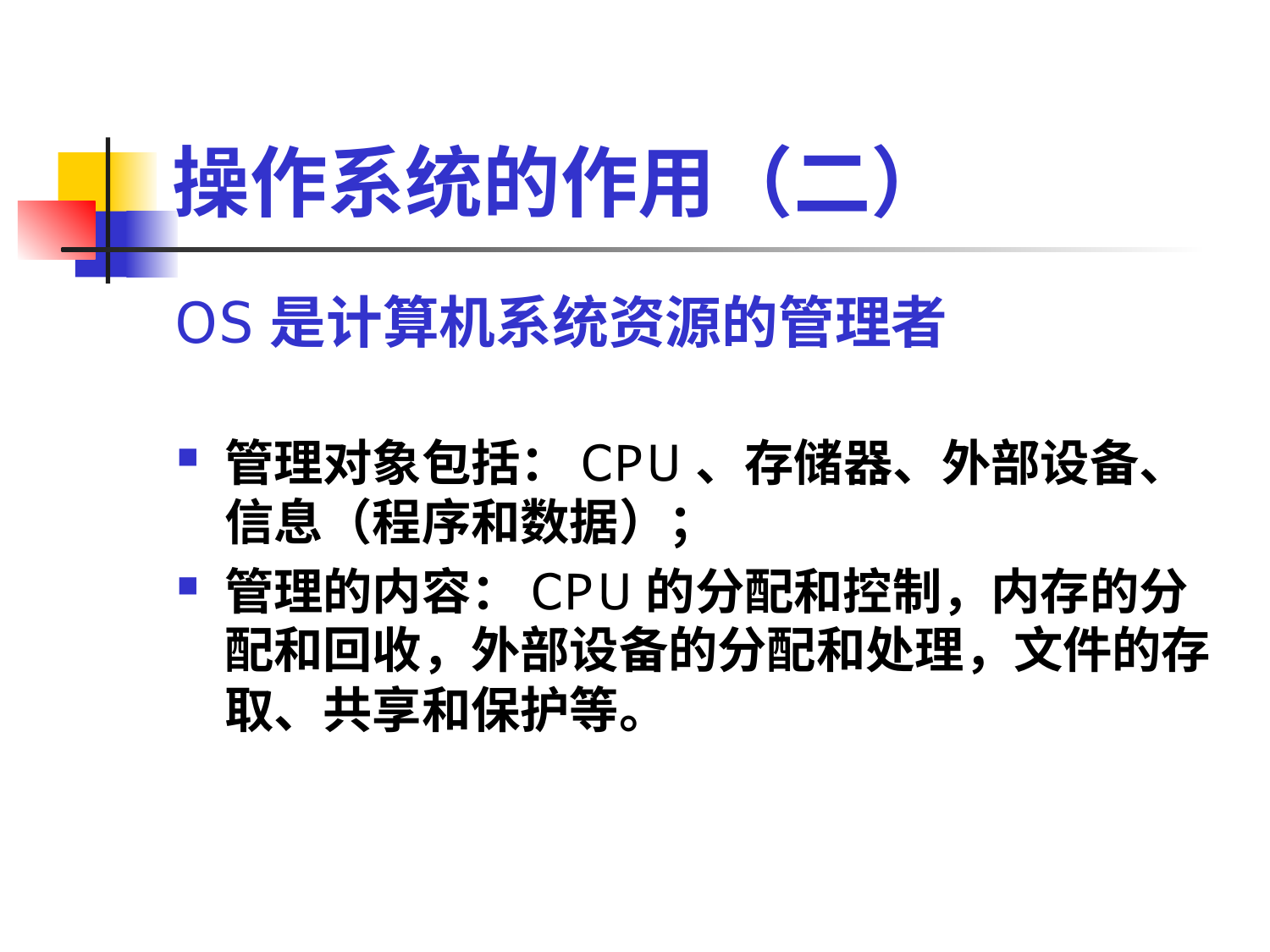

# 操作系统的作用（二）
OS是计算机系统资源的管理者

管理对象包括：CPU、存储器、外部设备、信息（程序和数据）；
管理的内容：CPU的分配和控制，内存的分配和回收，外部设备的分配和处理，文件的存取、共享和保护等。